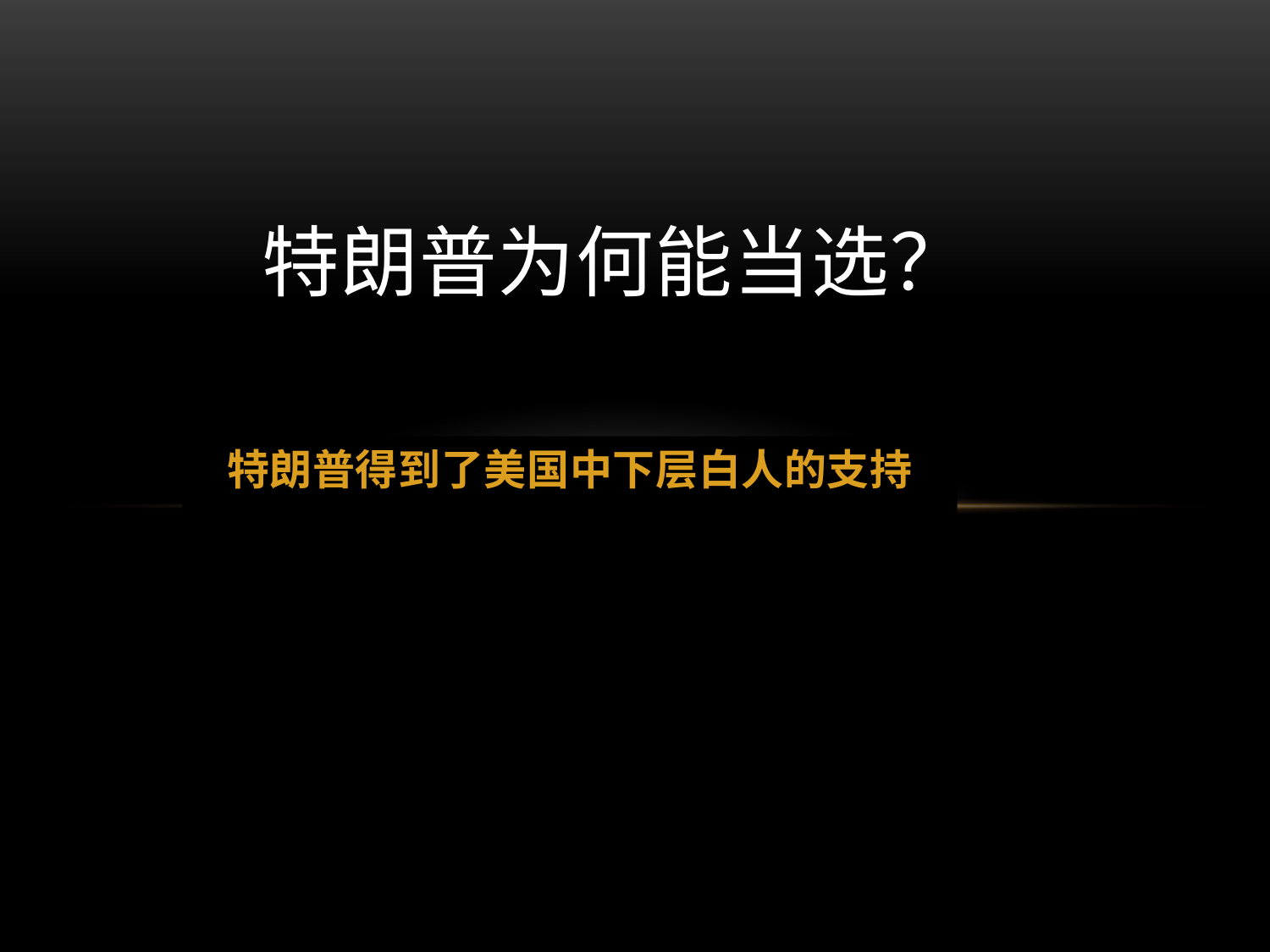

# 特朗普为何能当选？
特朗普得到了美国中下层白人的支持
美国人厌倦了精英政治
普京不喜欢女人当选，黑希拉里
由于特朗普个人的独特风格与魅力